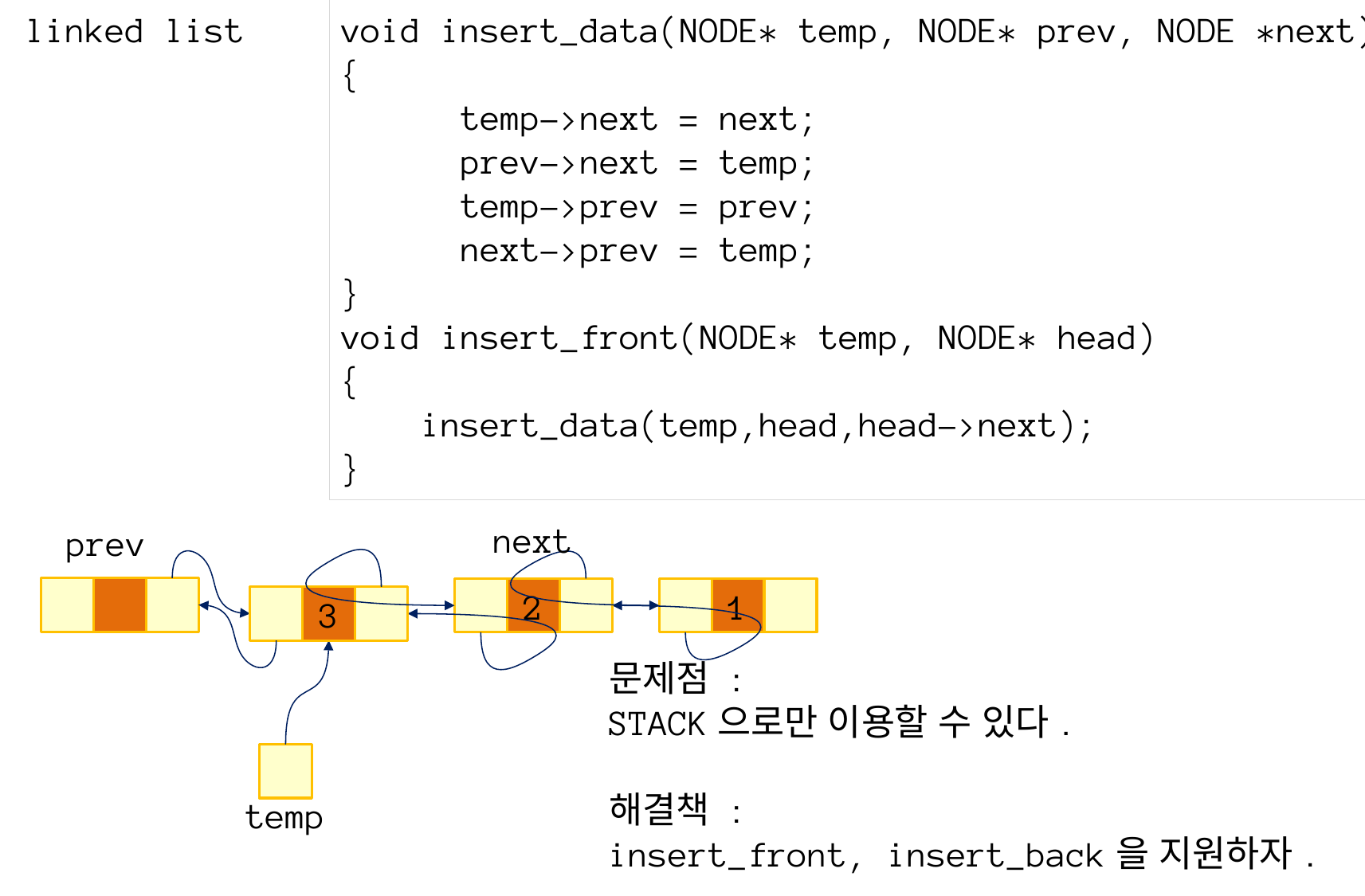

linked list
void insert_data(NODE* temp, NODE* prev, NODE *next)
{
	temp->next = next;
	prev->next = temp;
      temp->prev = prev;
      next->prev = temp;
}
void insert_front(NODE* temp, NODE* head)
{
    insert_data(temp,head,head->next);
}
next
prev

2

1

3

문제점 :
STACK으로만 이용할 수 있다.

해결책 :
insert_front, insert_back을 지원하자.

temp